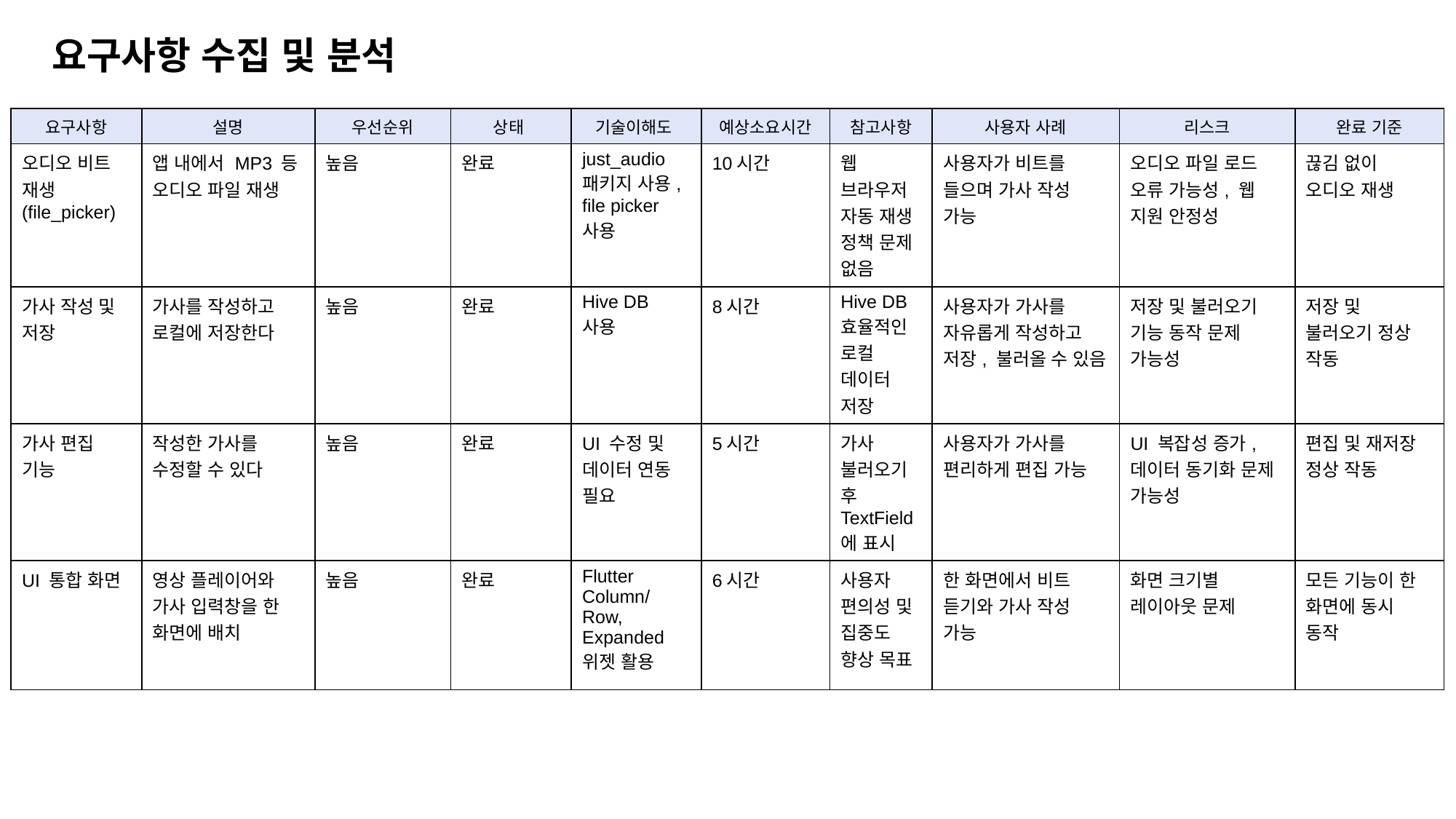

# 요구사항 수집 및 분석
| 요구사항 | 설명 | 우선순위 | 상태 | 기술이해도 | 예상소요시간 | 참고사항 | 사용자 사례 | 리스크 | 완료 기준 |
| --- | --- | --- | --- | --- | --- | --- | --- | --- | --- |
| 오디오 비트 재생(file\_picker) | 앱 내에서 MP3 등 오디오 파일 재생 | 높음 | 완료 | just\_audio 패키지 사용, file picker 사용 | 10시간 | 웹 브라우저 자동 재생 정책 문제 없음 | 사용자가 비트를 들으며 가사 작성 가능 | 오디오 파일 로드 오류 가능성, 웹 지원 안정성 | 끊김 없이 오디오 재생 |
| 가사 작성 및 저장 | 가사를 작성하고 로컬에 저장한다 | 높음 | 완료 | Hive DB 사용 | 8시간 | Hive DB 효율적인 로컬 데이터 저장 | 사용자가 가사를 자유롭게 작성하고 저장, 불러올 수 있음 | 저장 및 불러오기 기능 동작 문제 가능성 | 저장 및 불러오기 정상 작동 |
| 가사 편집 기능 | 작성한 가사를 수정할 수 있다 | 높음 | 완료 | UI 수정 및 데이터 연동 필요 | 5시간 | 가사 불러오기 후 TextField에 표시 | 사용자가 가사를 편리하게 편집 가능 | UI 복잡성 증가, 데이터 동기화 문제 가능성 | 편집 및 재저장 정상 작동 |
| UI 통합 화면 | 영상 플레이어와 가사 입력창을 한 화면에 배치 | 높음 | 완료 | Flutter Column/Row, Expanded 위젯 활용 | 6시간 | 사용자 편의성 및 집중도 향상 목표 | 한 화면에서 비트 듣기와 가사 작성 가능 | 화면 크기별 레이아웃 문제 | 모든 기능이 한 화면에 동시 동작 |